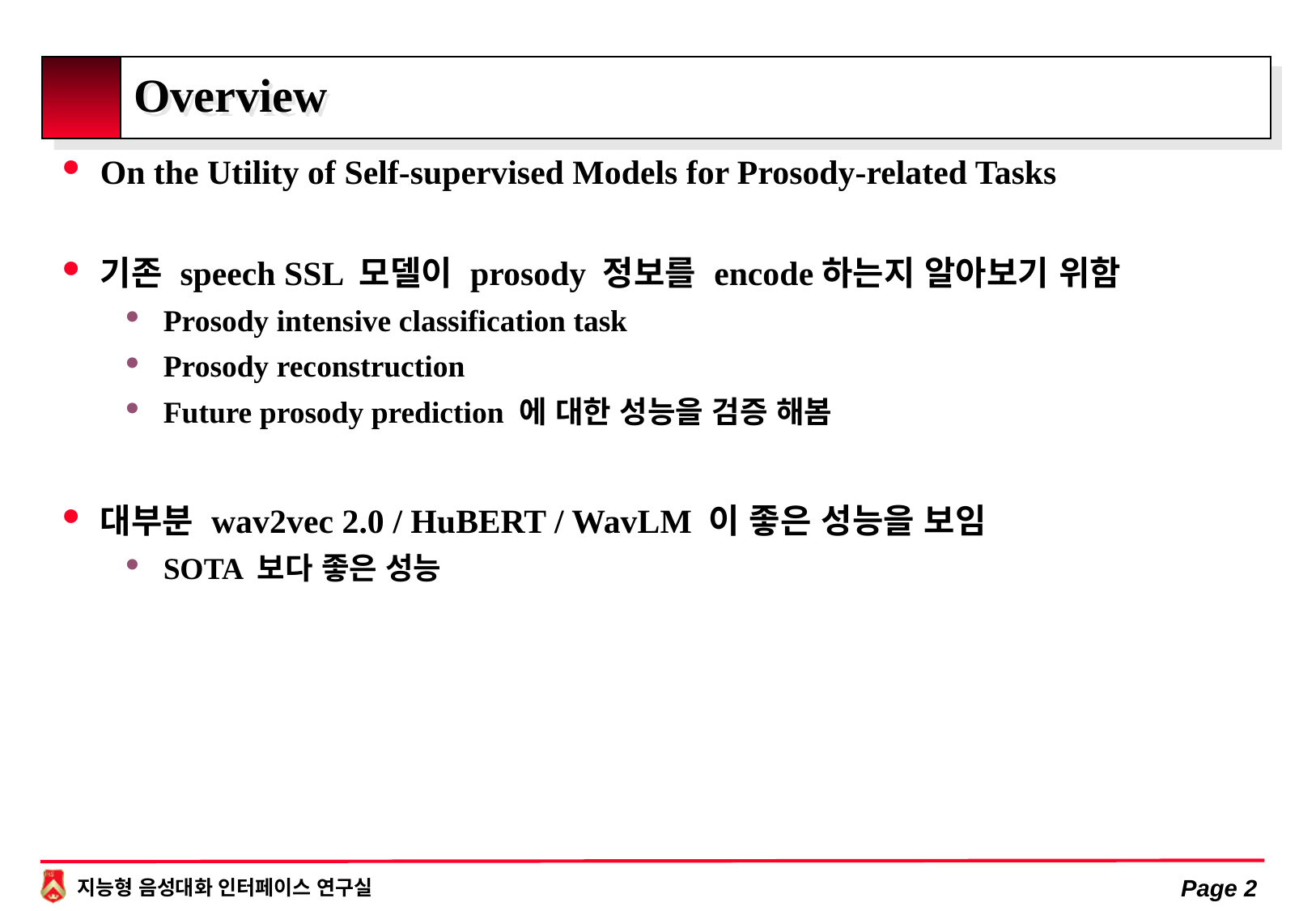

# Overview
On the Utility of Self-supervised Models for Prosody-related Tasks

기존 speech SSL 모델이 prosody 정보를 encode하는지 알아보기 위함
Prosody intensive classification task
Prosody reconstruction
Future prosody prediction 에 대한 성능을 검증 해봄

대부분 wav2vec 2.0 / HuBERT / WavLM 이 좋은 성능을 보임
SOTA 보다 좋은 성능

Page 2